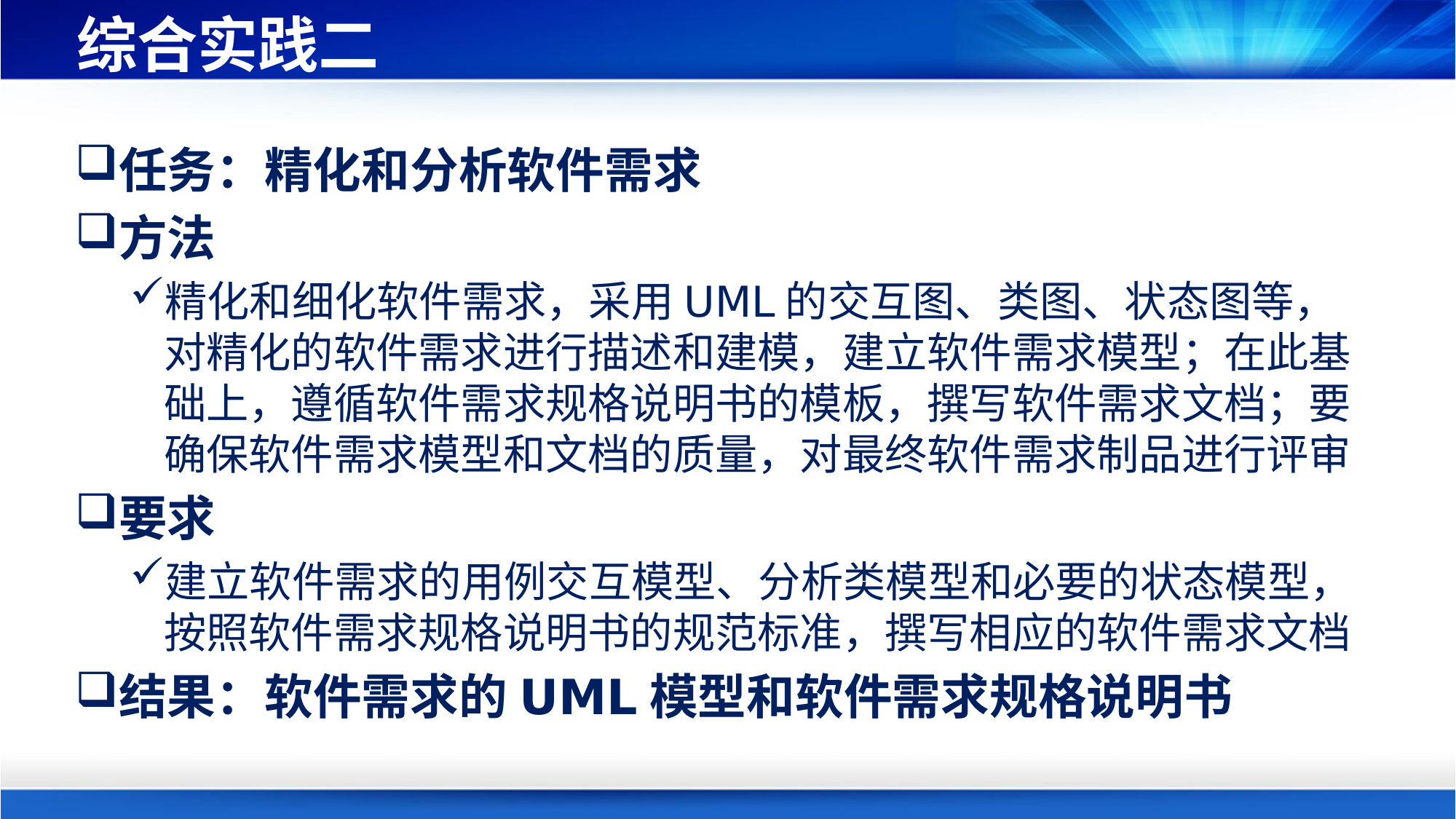

# 综合实践二
任务：精化和分析软件需求
方法
精化和细化软件需求，采用UML的交互图、类图、状态图等，对精化的软件需求进行描述和建模，建立软件需求模型；在此基础上，遵循软件需求规格说明书的模板，撰写软件需求文档；要确保软件需求模型和文档的质量，对最终软件需求制品进行评审
要求
建立软件需求的用例交互模型、分析类模型和必要的状态模型，按照软件需求规格说明书的规范标准，撰写相应的软件需求文档
结果：软件需求的UML模型和软件需求规格说明书